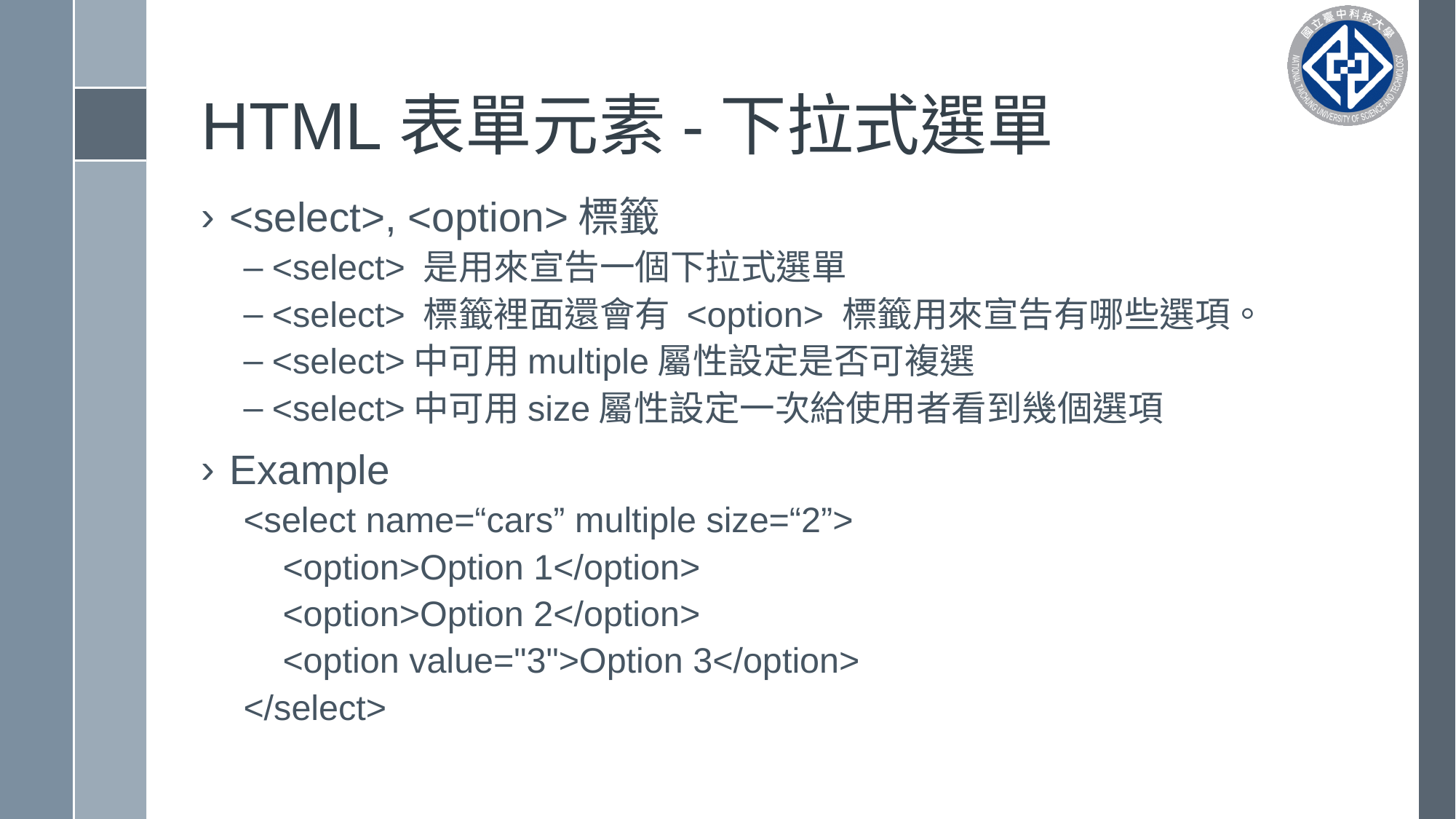

# HTML表單元素-下拉式選單
<select>, <option>標籤
<select> 是用來宣告一個下拉式選單
<select> 標籤裡面還會有 <option> 標籤用來宣告有哪些選項。
<select>中可用multiple屬性設定是否可複選
<select>中可用size屬性設定一次給使用者看到幾個選項
Example
<select name=“cars” multiple size=“2”>
    <option>Option 1</option>
    <option>Option 2</option>
    <option value="3">Option 3</option>
</select>